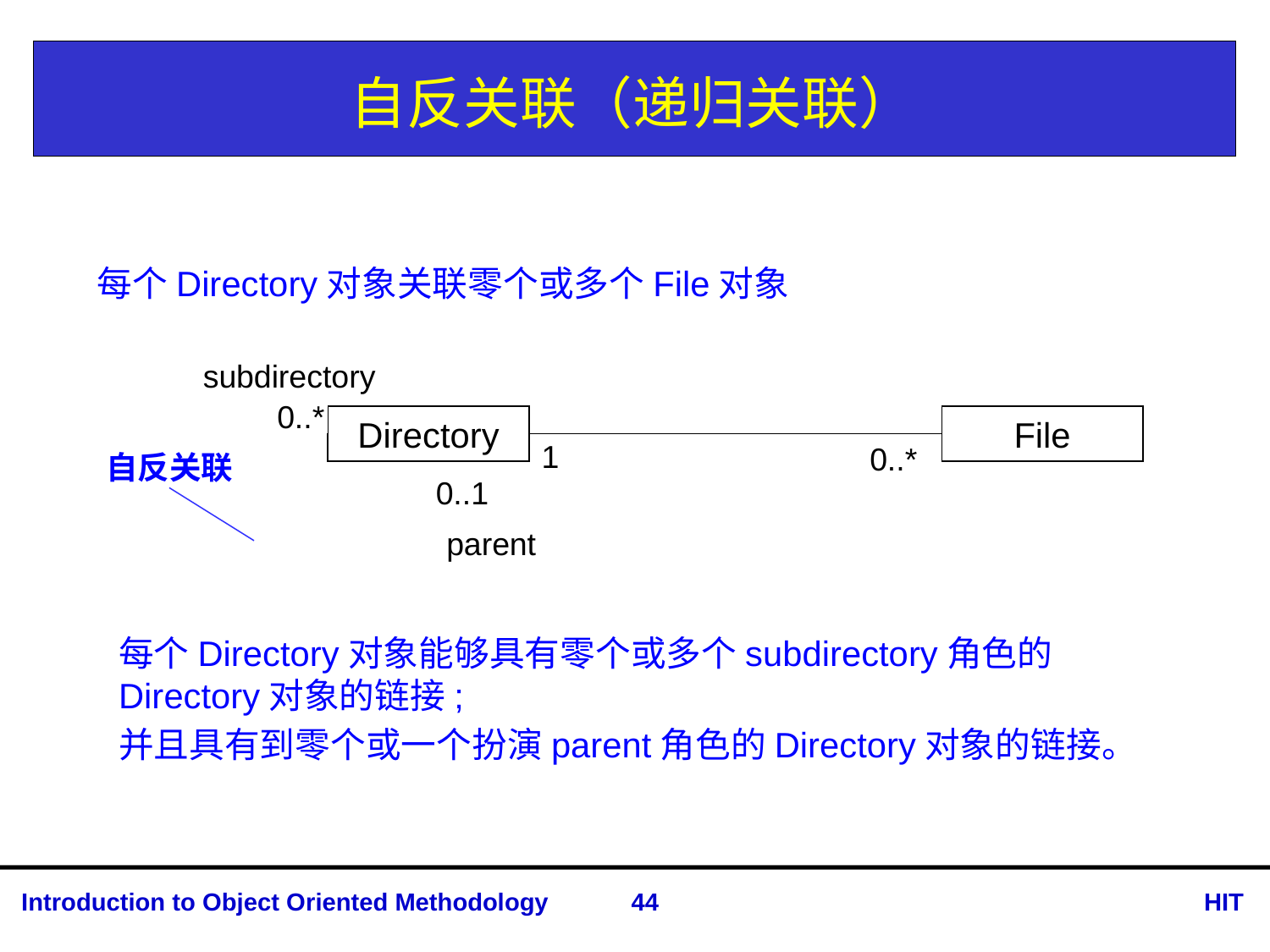

# 自反关联（递归关联）
每个Directory对象关联零个或多个File对象
subdirectory
0..*
Directory
File
1
0..*
自反关联
0..1

parent
每个Directory对象能够具有零个或多个subdirectory角色的Directory对象的链接;
并且具有到零个或一个扮演parent角色的Directory对象的链接。